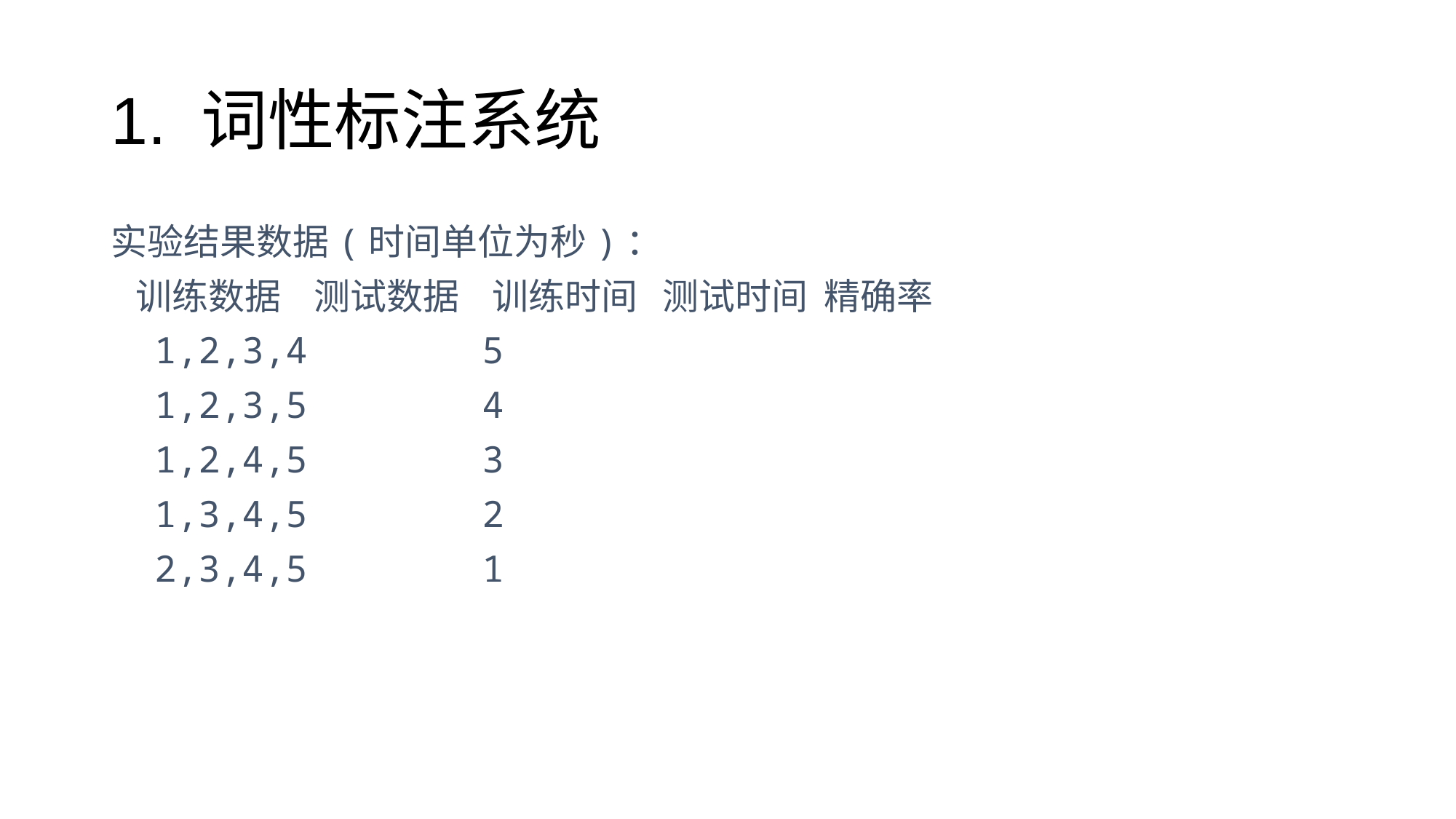

# 1. 词性标注系统
实验结果数据(时间单位为秒)：
  训练数据    测试数据    训练时间   测试时间  精确率
  1,2,3,4        5
  1,2,3,5        4
  1,2,4,5        3
  1,3,4,5        2
  2,3,4,5        1